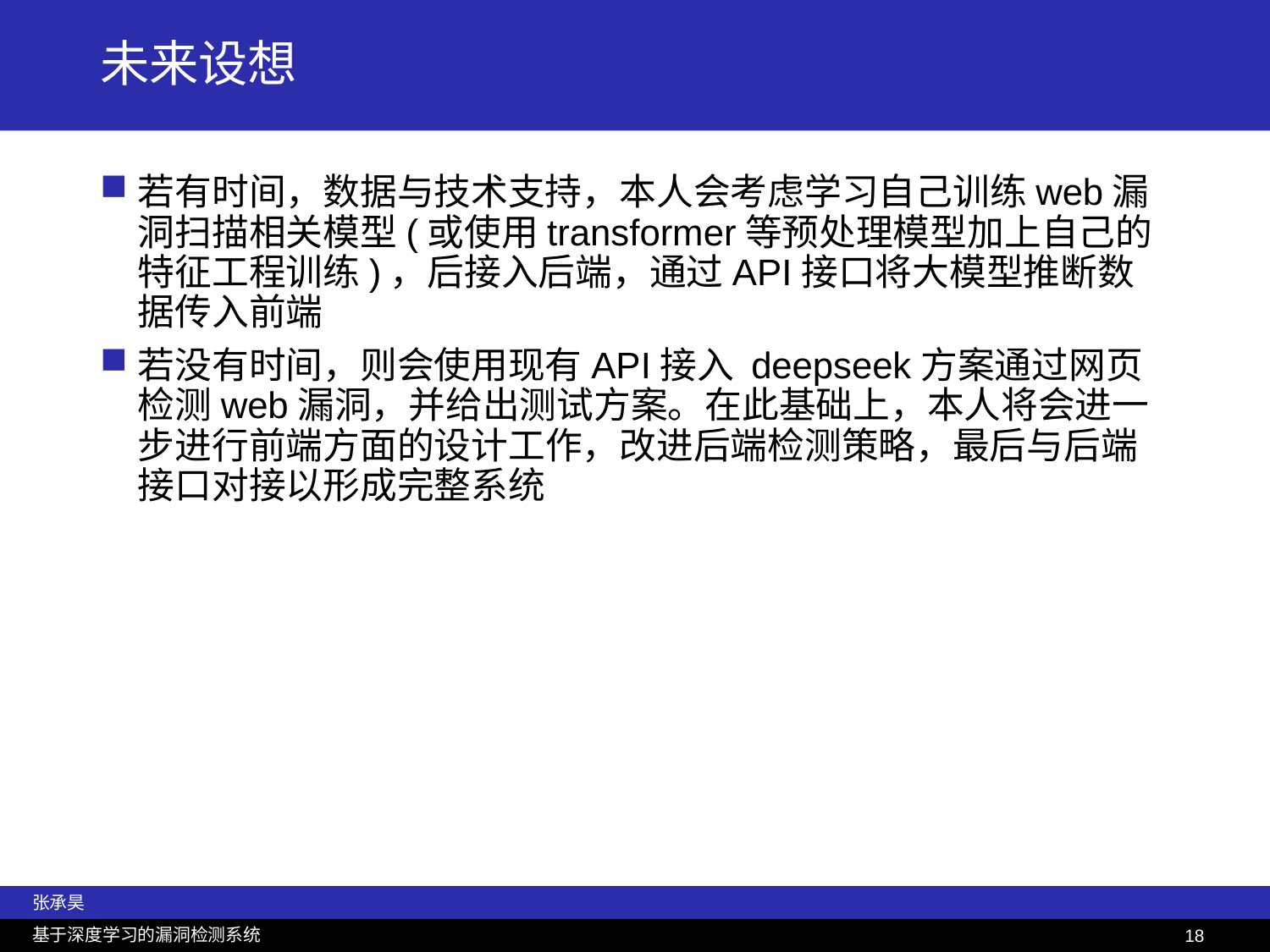

# 未来设想
若有时间，数据与技术支持，本人会考虑学习自己训练web漏洞扫描相关模型(或使用transformer等预处理模型加上自己的特征工程训练)，后接入后端，通过API接口将大模型推断数据传入前端
若没有时间，则会使用现有API接入 deepseek方案通过网页检测web漏洞，并给出测试方案。在此基础上，本人将会进一步进行前端方面的设计工作，改进后端检测策略，最后与后端接口对接以形成完整系统